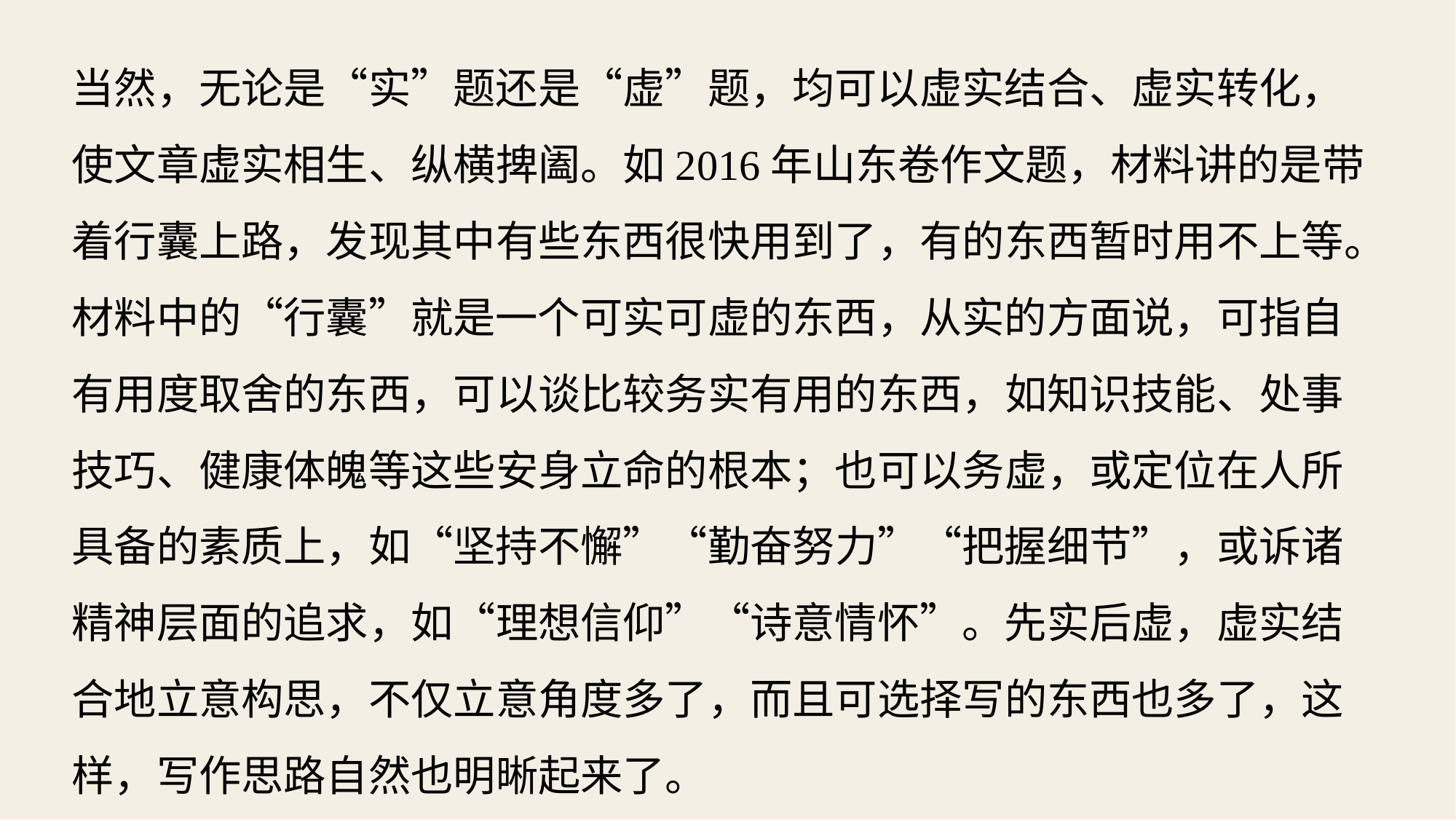

当然，无论是“实”题还是“虚”题，均可以虚实结合、虚实转化，使文章虚实相生、纵横捭阖。如2016年山东卷作文题，材料讲的是带着行囊上路，发现其中有些东西很快用到了，有的东西暂时用不上等。材料中的“行囊”就是一个可实可虚的东西，从实的方面说，可指自有用度取舍的东西，可以谈比较务实有用的东西，如知识技能、处事技巧、健康体魄等这些安身立命的根本；也可以务虚，或定位在人所具备的素质上，如“坚持不懈”“勤奋努力”“把握细节”，或诉诸精神层面的追求，如“理想信仰”“诗意情怀”。先实后虚，虚实结合地立意构思，不仅立意角度多了，而且可选择写的东西也多了，这样，写作思路自然也明晰起来了。